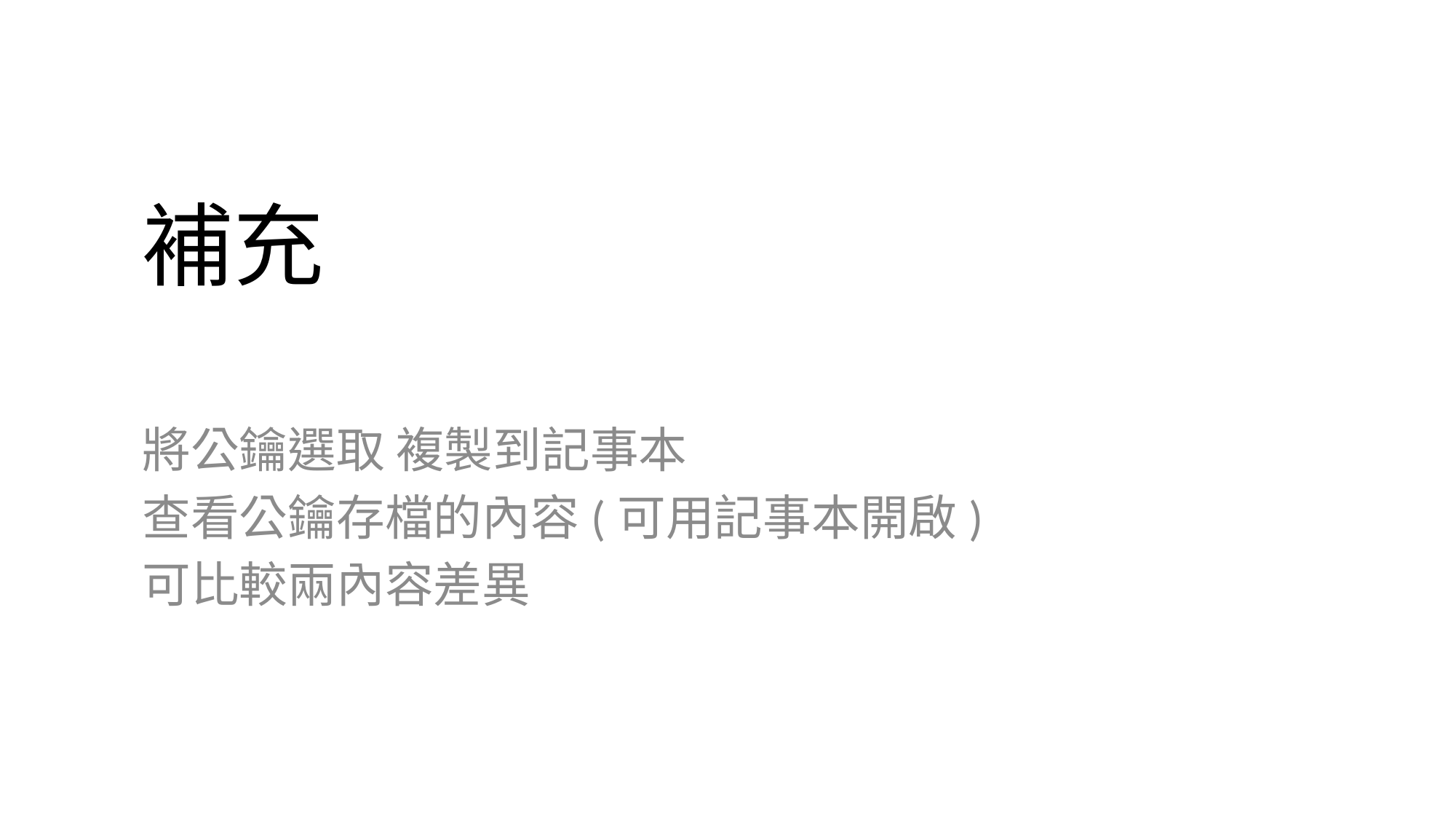

# 補充
將公鑰選取 複製到記事本
查看公鑰存檔的內容(可用記事本開啟)
可比較兩內容差異